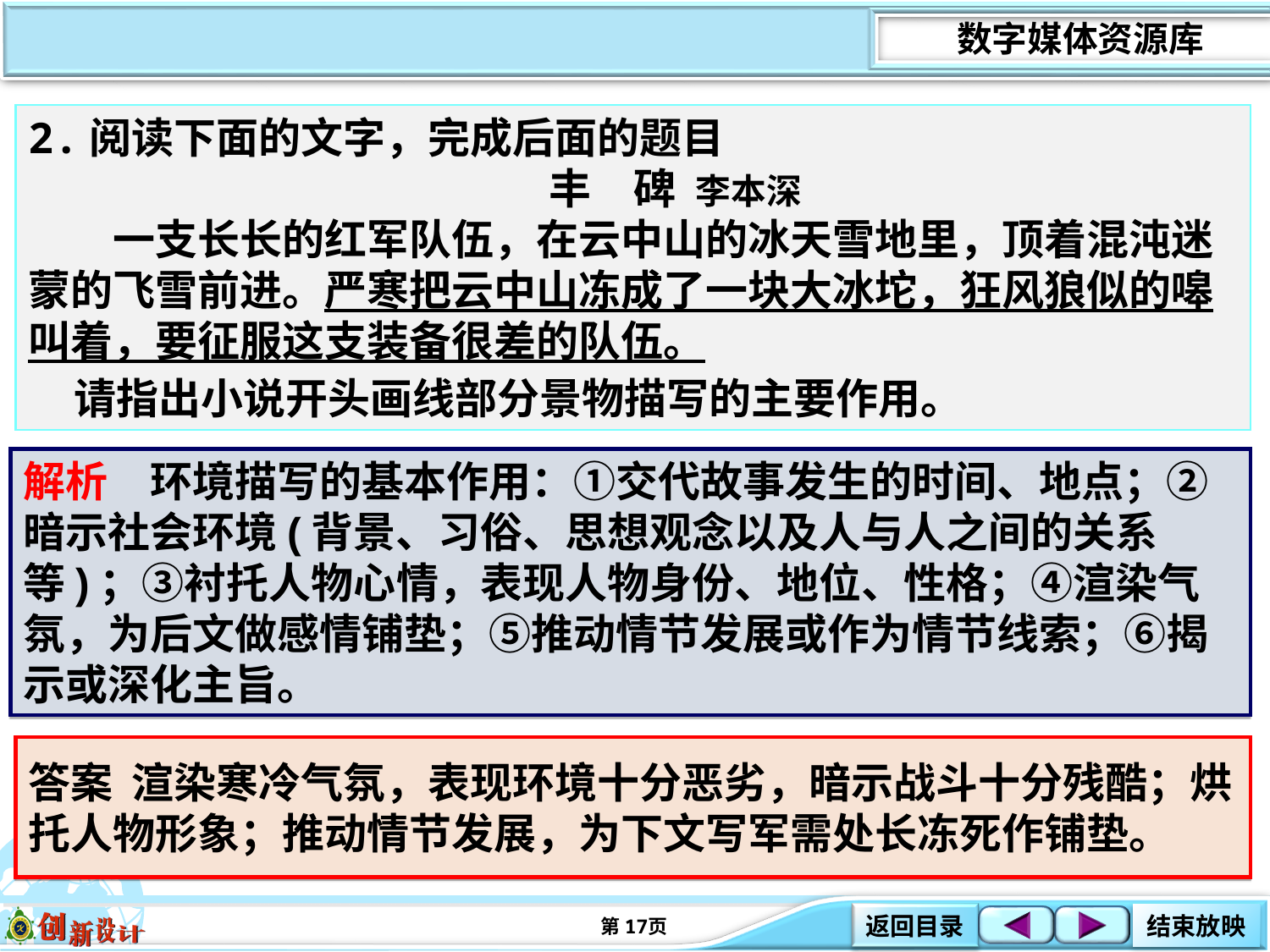

2.阅读下面的文字，完成后面的题目
　　丰　碑  李本深
　　一支长长的红军队伍，在云中山的冰天雪地里，顶着混沌迷蒙的飞雪前进。严寒把云中山冻成了一块大冰坨，狂风狼似的嗥叫着，要征服这支装备很差的队伍。
   请指出小说开头画线部分景物描写的主要作用。
解析　环境描写的基本作用：①交代故事发生的时间、地点；②暗示社会环境(背景、习俗、思想观念以及人与人之间的关系等)；③衬托人物心情，表现人物身份、地位、性格；④渲染气氛，为后文做感情铺垫；⑤推动情节发展或作为情节线索；⑥揭示或深化主旨。
答案  渲染寒冷气氛，表现环境十分恶劣，暗示战斗十分残酷；烘托人物形象；推动情节发展，为下文写军需处长冻死作铺垫。